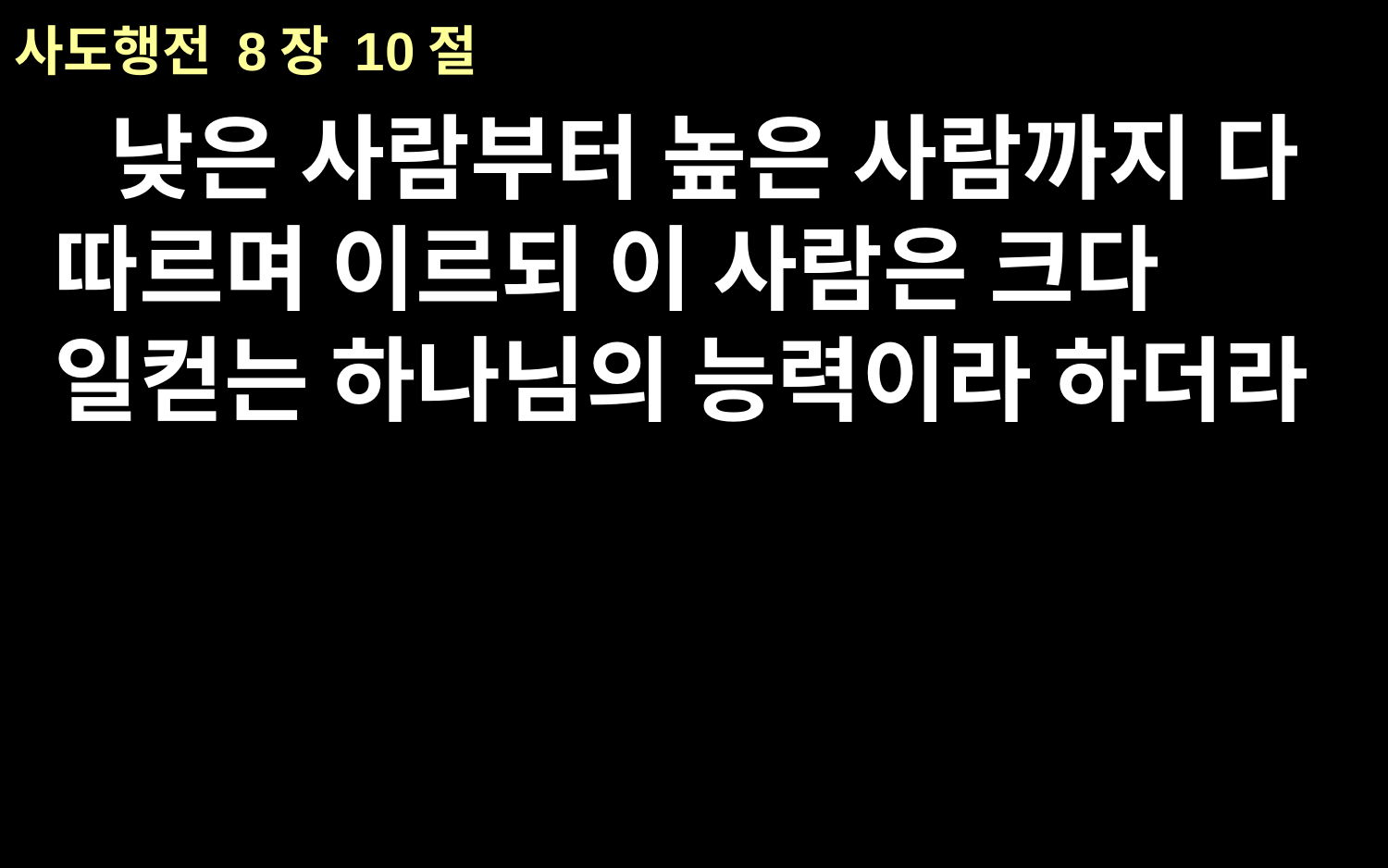

# 사도행전 8장 10절
낮은 사람부터 높은 사람까지 다 따르며 이르되 이 사람은 크다 일컫는 하나님의 능력이라 하더라